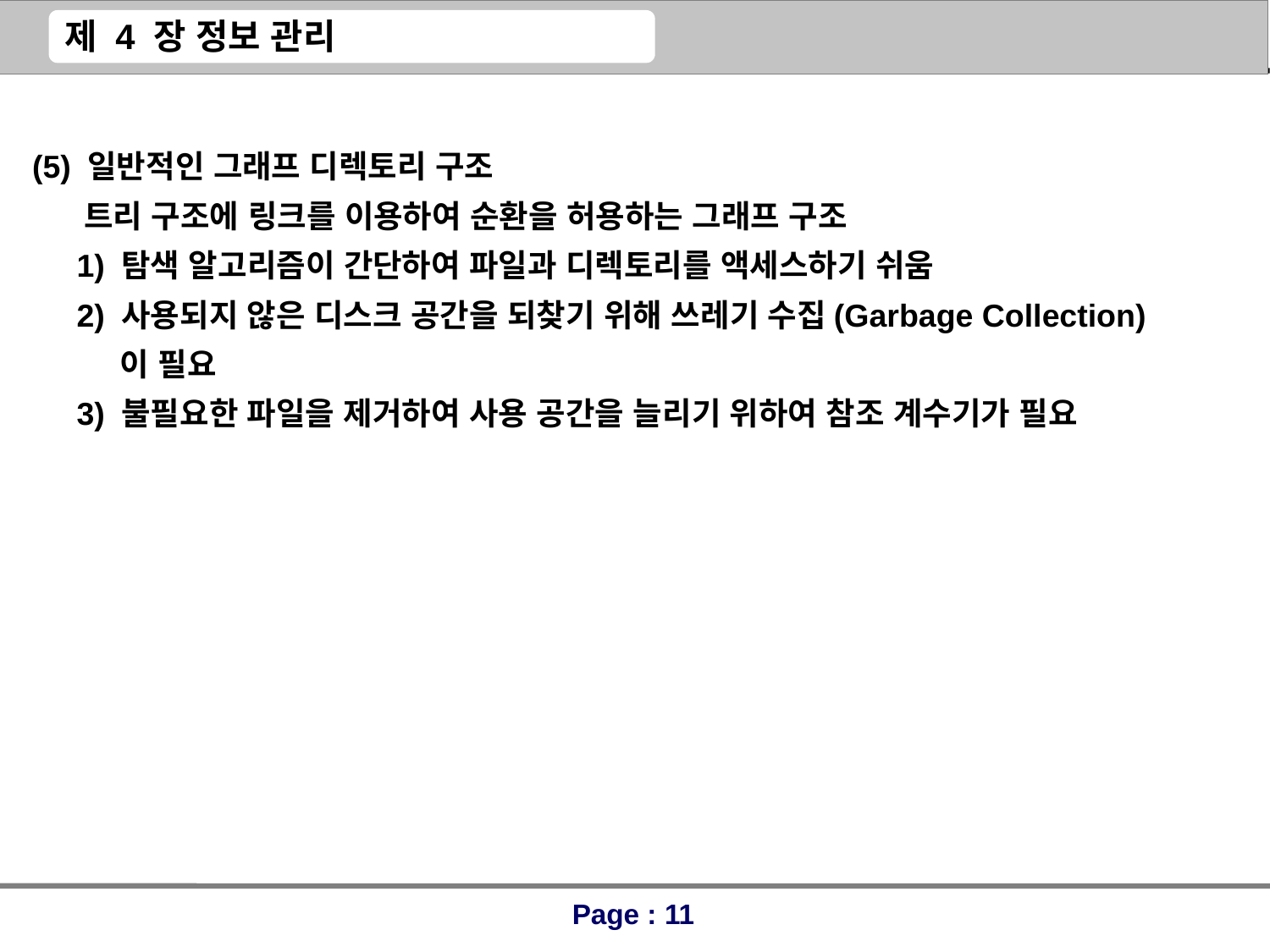

(5) 일반적인 그래프 디렉토리 구조
     트리 구조에 링크를 이용하여 순환을 허용하는 그래프 구조
     1) 탐색 알고리즘이 간단하여 파일과 디렉토리를 액세스하기 쉬움
     2) 사용되지 않은 디스크 공간을 되찾기 위해 쓰레기 수집(Garbage Collection)
         이 필요
     3) 불필요한 파일을 제거하여 사용 공간을 늘리기 위하여 참조 계수기가 필요
Page : 11